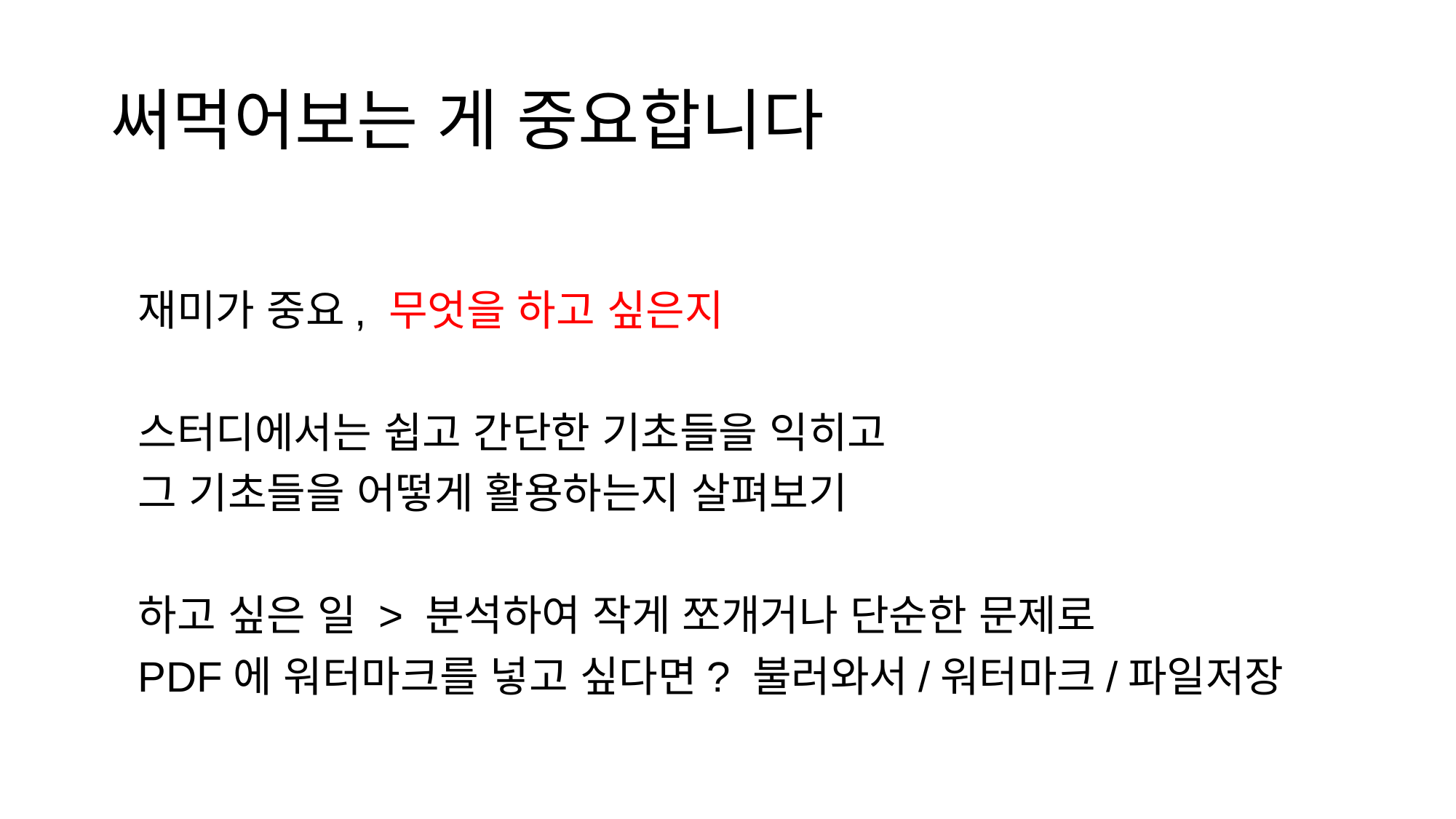

# 써먹어보는 게 중요합니다

재미가 중요, 무엇을 하고 싶은지

스터디에서는 쉽고 간단한 기초들을 익히고
그 기초들을 어떻게 활용하는지 살펴보기

하고 싶은 일 > 분석하여 작게 쪼개거나 단순한 문제로
PDF에 워터마크를 넣고 싶다면? 불러와서/워터마크/파일저장